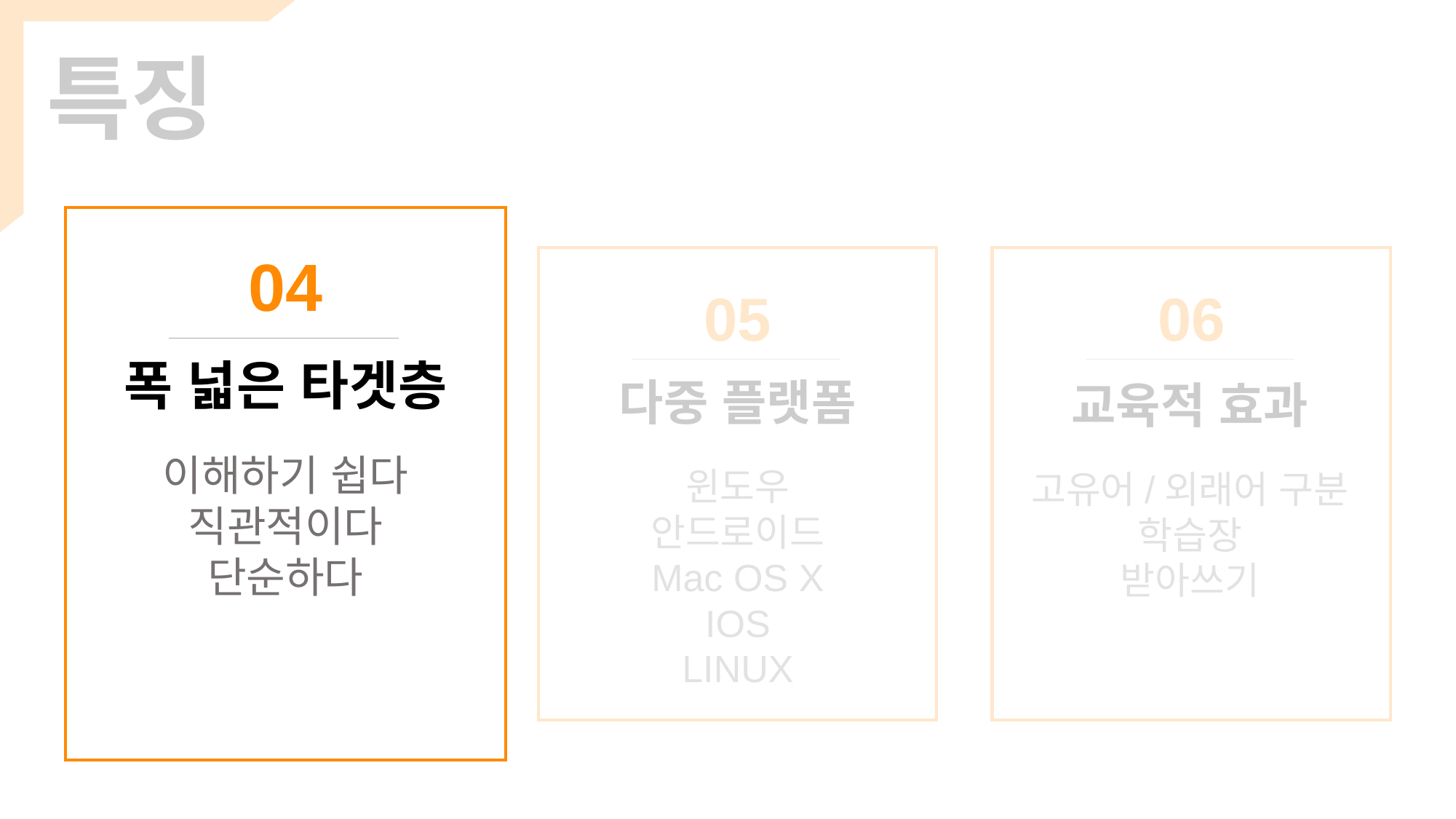

특징

04
폭 넓은 타겟층

이해하기 쉽다
직관적이다
단순하다

05
06
다중 플랫폼

윈도우
안드로이드
Mac OS X
IOS
LINUX
교육적 효과

고유어/외래어 구분
학습장
받아쓰기